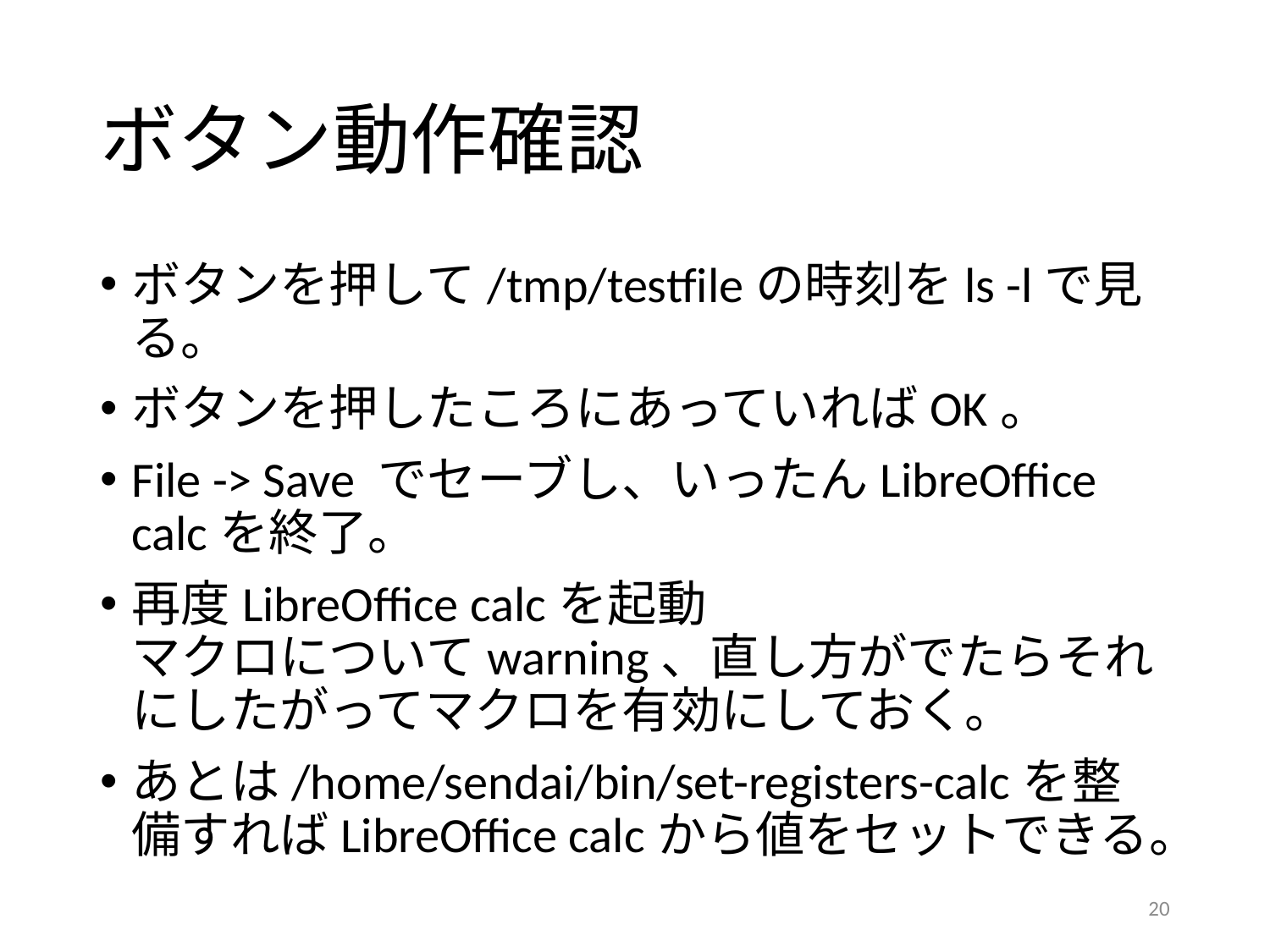

# ボタン動作確認
ボタンを押して/tmp/testfileの時刻をls -lで見る。
ボタンを押したころにあっていればOK。
File -> Save でセーブし、いったんLibreOffice calcを終了。
再度LibreOffice calcを起動
マクロについてwarning、直し方がでたらそれにしたがってマクロを有効にしておく。
あとは/home/sendai/bin/set-registers-calcを整備すればLibreOffice calcから値をセットできる。
20